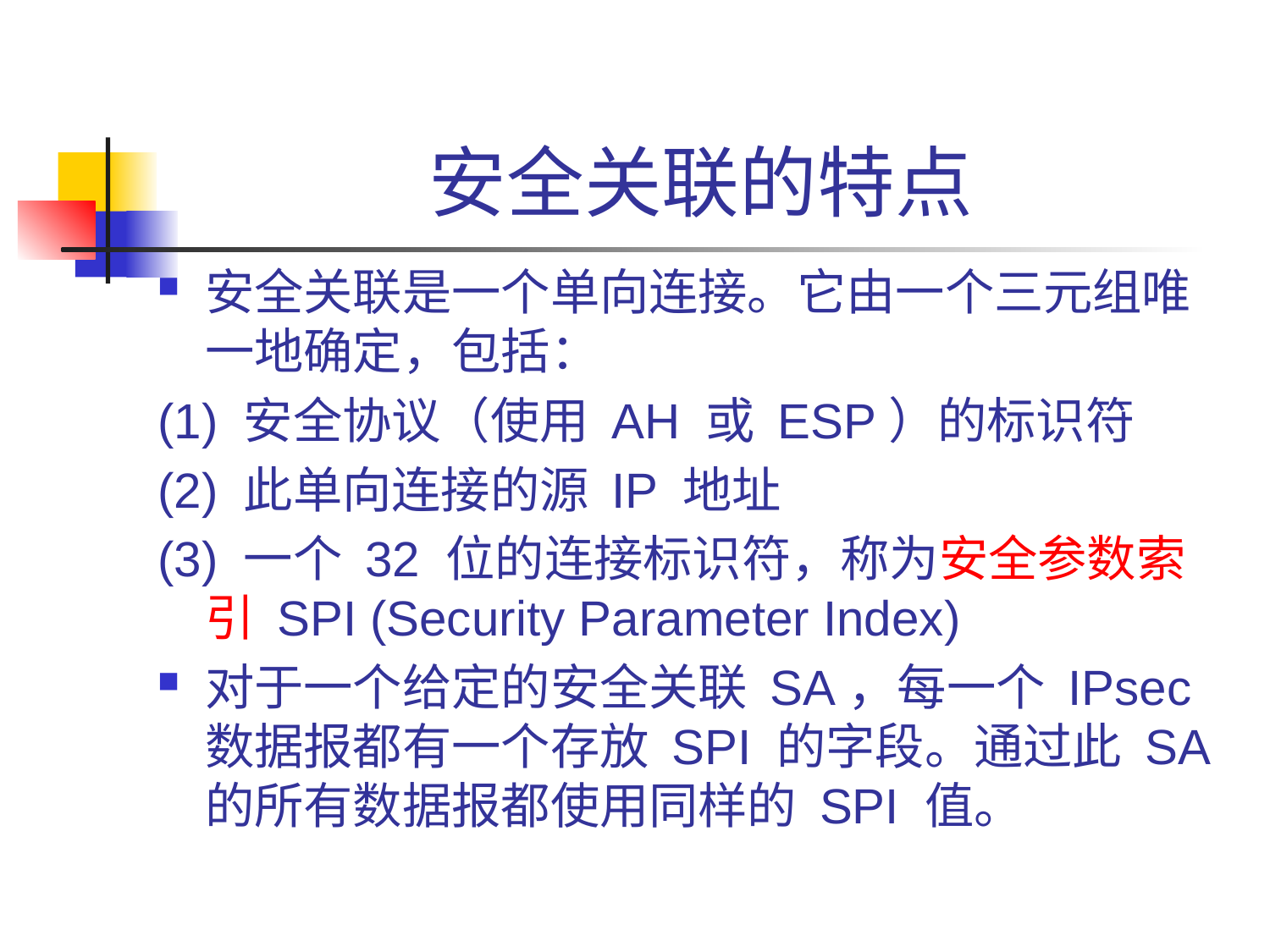

# 安全关联的特点
安全关联是一个单向连接。它由一个三元组唯一地确定，包括：
(1) 安全协议（使用 AH 或 ESP）的标识符
(2) 此单向连接的源 IP 地址
(3) 一个 32 位的连接标识符，称为安全参数索引 SPI (Security Parameter Index)
对于一个给定的安全关联 SA，每一个 IPsec 数据报都有一个存放 SPI 的字段。通过此 SA 的所有数据报都使用同样的 SPI 值。